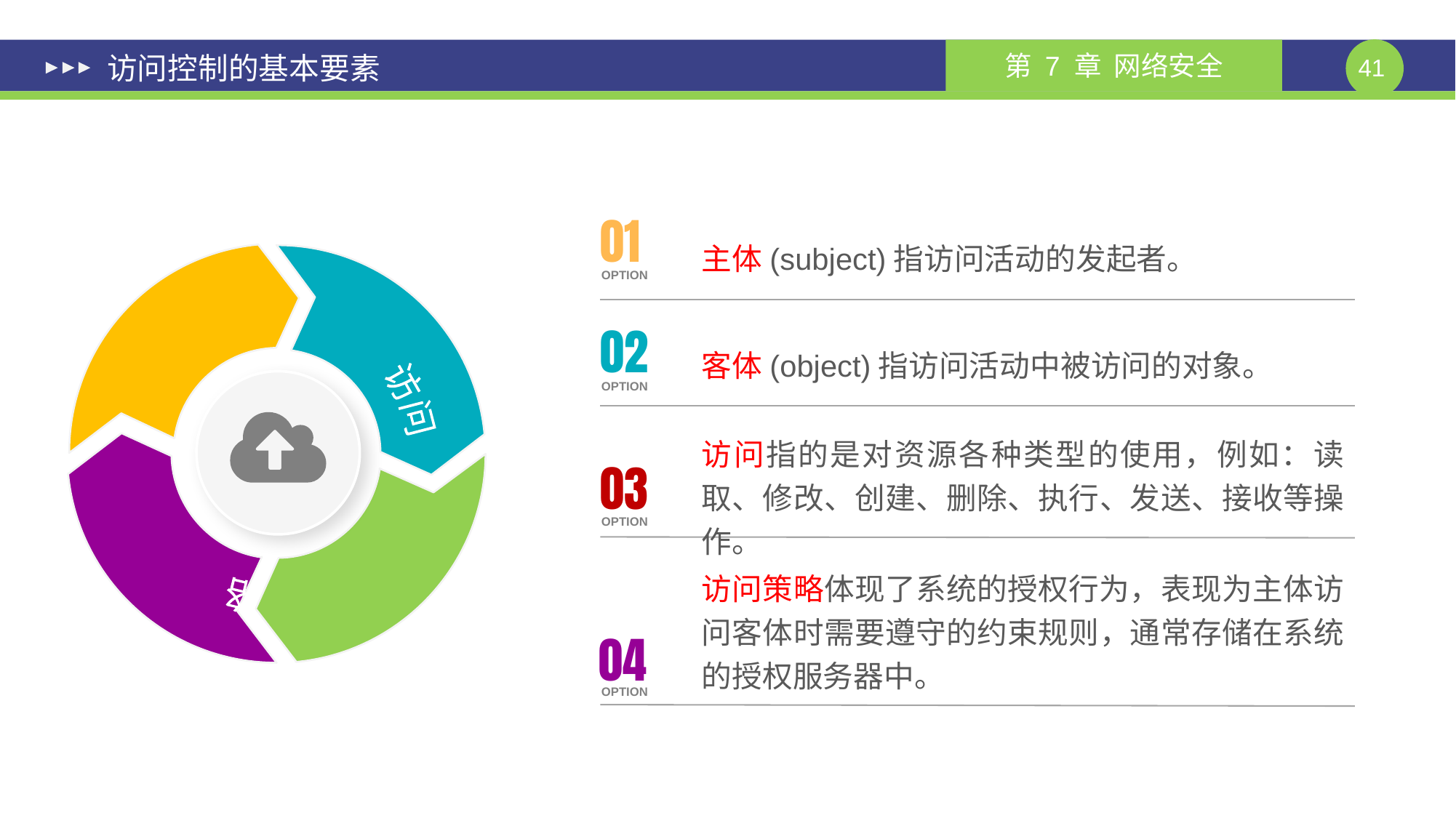

# 访问控制的基本要素
01
OPTION
主体(subject)指访问活动的发起者。

主体
客体
访问策略
访问

02
OPTION
客体(object)指访问活动中被访问的对象。
访问指的是对资源各种类型的使用，例如：读取、修改、创建、删除、执行、发送、接收等操作。
03
OPTION
访问策略体现了系统的授权行为，表现为主体访问客体时需要遵守的约束规则，通常存储在系统的授权服务器中。
04
OPTION
课件制作人：谢钧  谢希仁